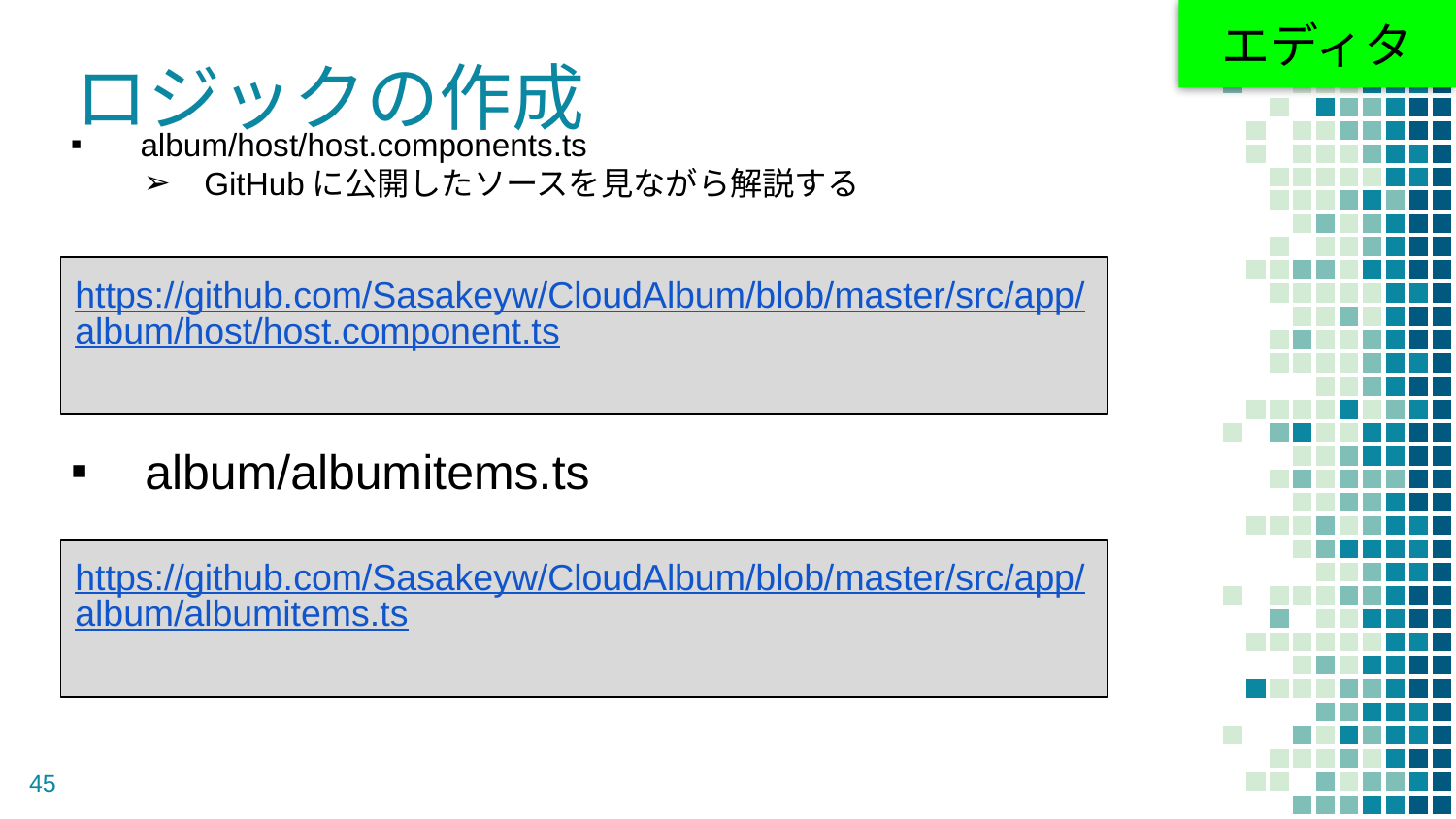

エディタ
# ロジックの作成
 album/host/host.components.ts
GitHubに公開したソースを見ながら解説する

https://github.com/Sasakeyw/CloudAlbum/blob/master/src/app/album/host/host.component.ts
 album/albumitems.ts

https://github.com/Sasakeyw/CloudAlbum/blob/master/src/app/album/albumitems.ts
45